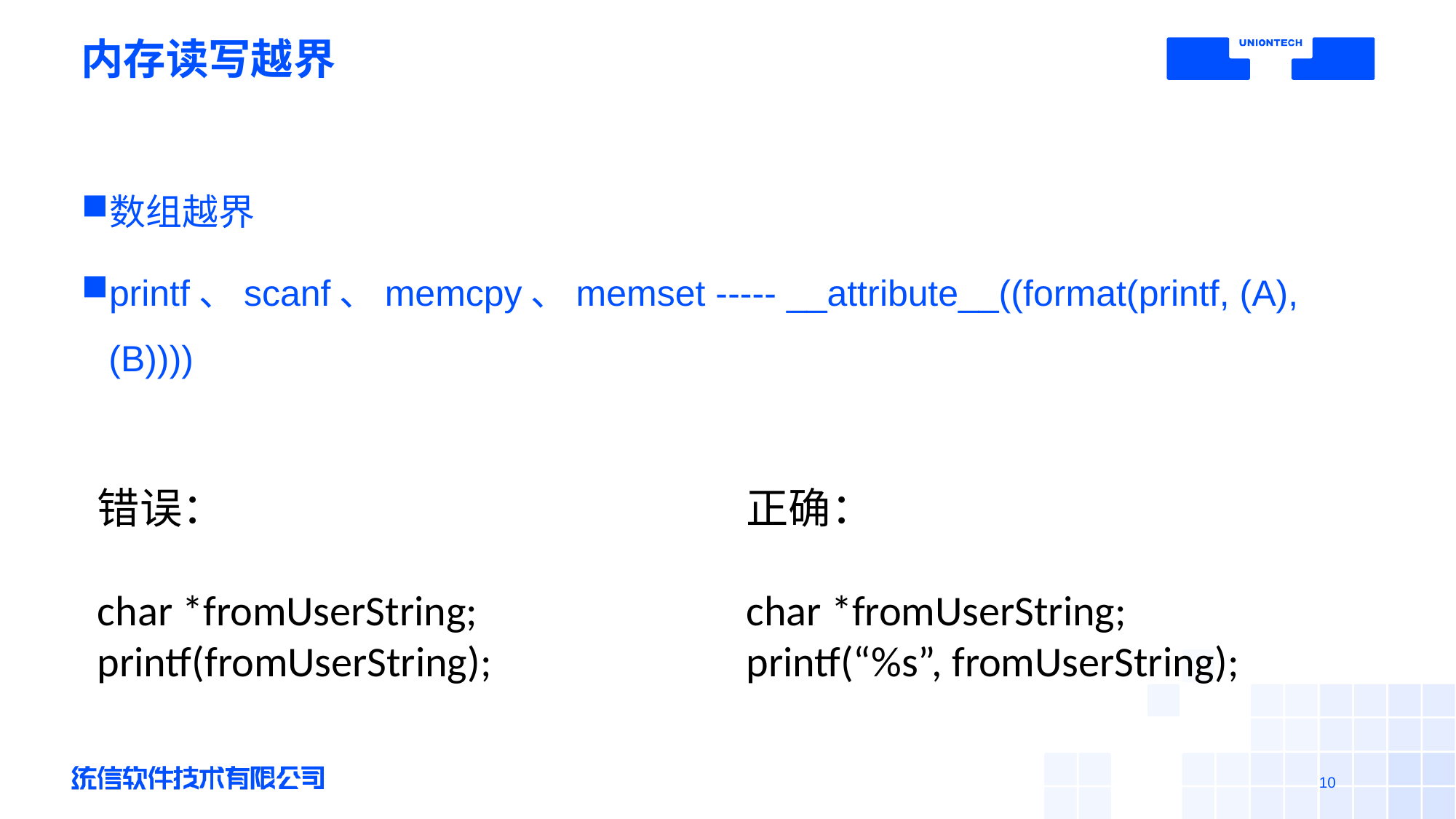

# 内存读写越界
数组越界
printf、scanf、memcpy、memset ----- __attribute__((format(printf, (A), (B))))
错误：

char *fromUserString;
printf(fromUserString);
正确：

char *fromUserString;
printf(“%s”, fromUserString);